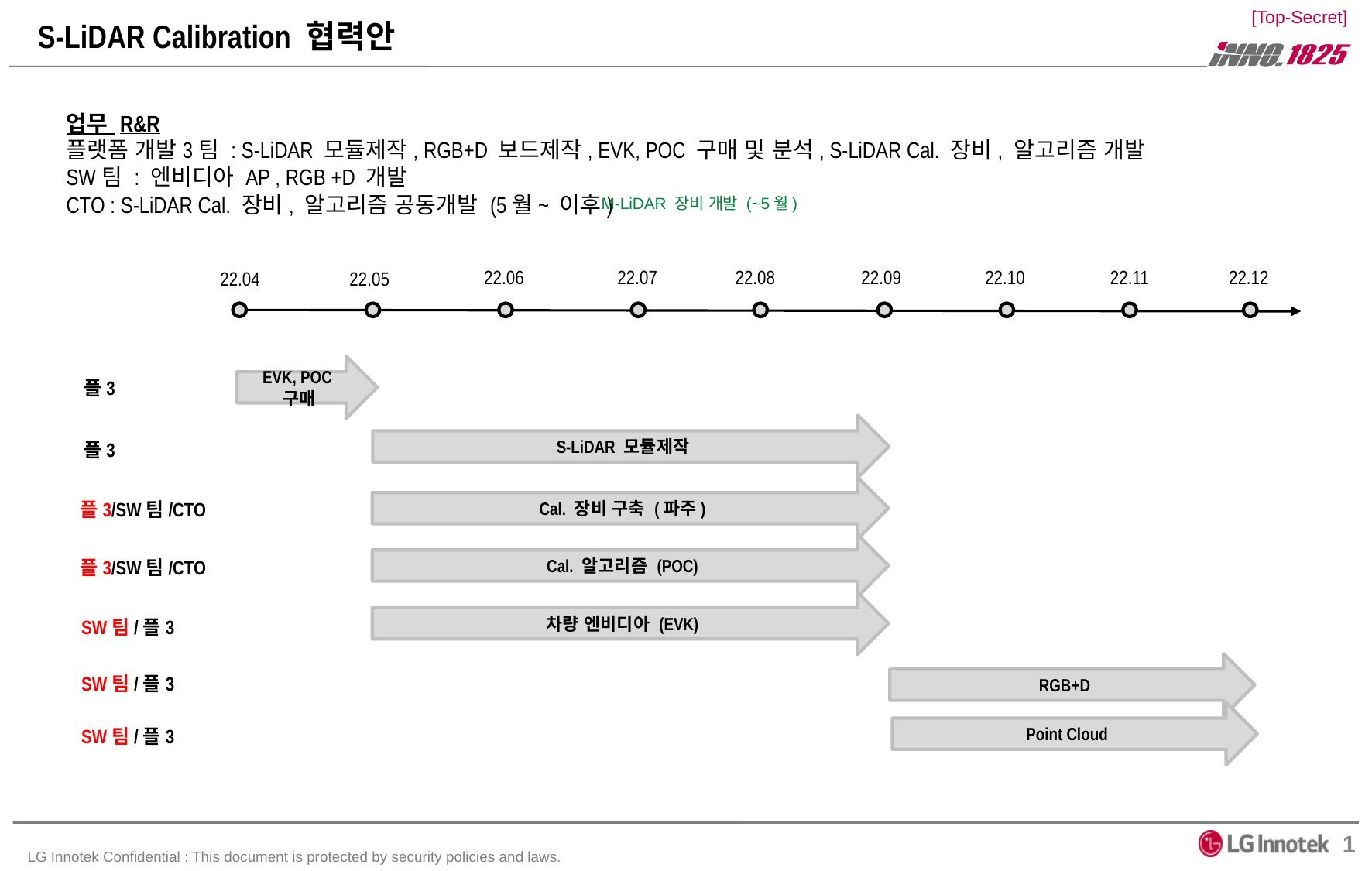

S-LiDAR Calibration 협력안
업무 R&R
플랫폼 개발3팀 : S-LiDAR 모듈제작, RGB+D 보드제작, EVK, POC 구매 및 분석, S-LiDAR Cal. 장비, 알고리즘 개발
SW팀 : 엔비디아 AP , RGB +D 개발
CTO : S-LiDAR Cal. 장비, 알고리즘 공동개발 (5월~ 이후)
M-LiDAR 장비 개발 (~5월)
22.07
22.08
22.09
22.10
22.11
22.12
22.06
22.04
22.05

EVK, POC
구매
플3
S-LiDAR 모듈제작
플3
Cal. 장비 구축 (파주)
플3/SW팀/CTO
Cal. 알고리즘 (POC)
플3/SW팀/CTO
차량 엔비디아 (EVK)
SW팀/플3
RGB+D
SW팀/플3
Point Cloud
SW팀/플3